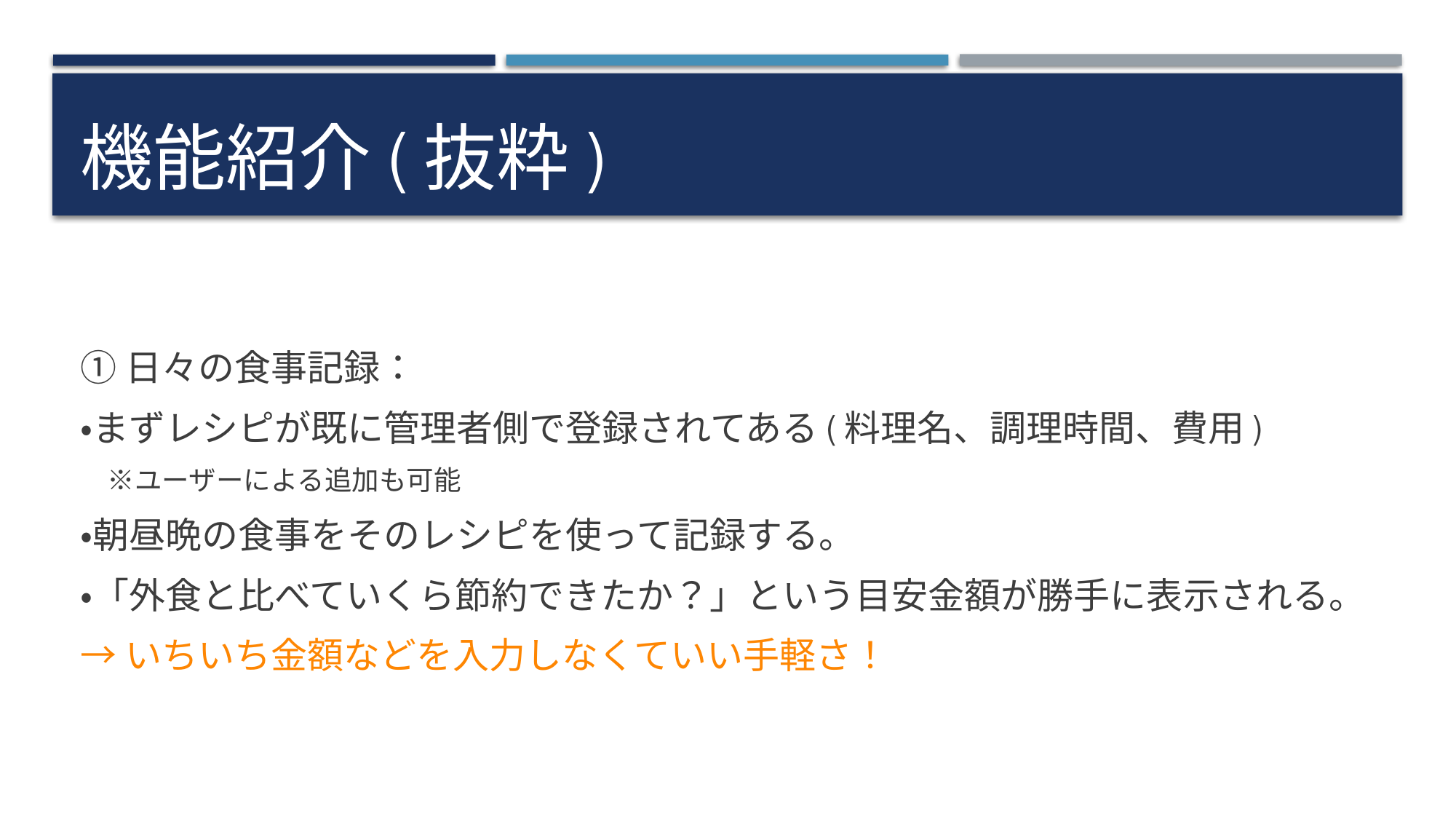

# 機能紹介(抜粋)
①日々の食事記録：
・まずレシピが既に管理者側で登録されてある(料理名、調理時間、費用)
　※ユーザーによる追加も可能
・朝昼晩の食事をそのレシピを使って記録する。
・「外食と比べていくら節約できたか？」という目安金額が勝手に表示される。
→いちいち金額などを入力しなくていい手軽さ！